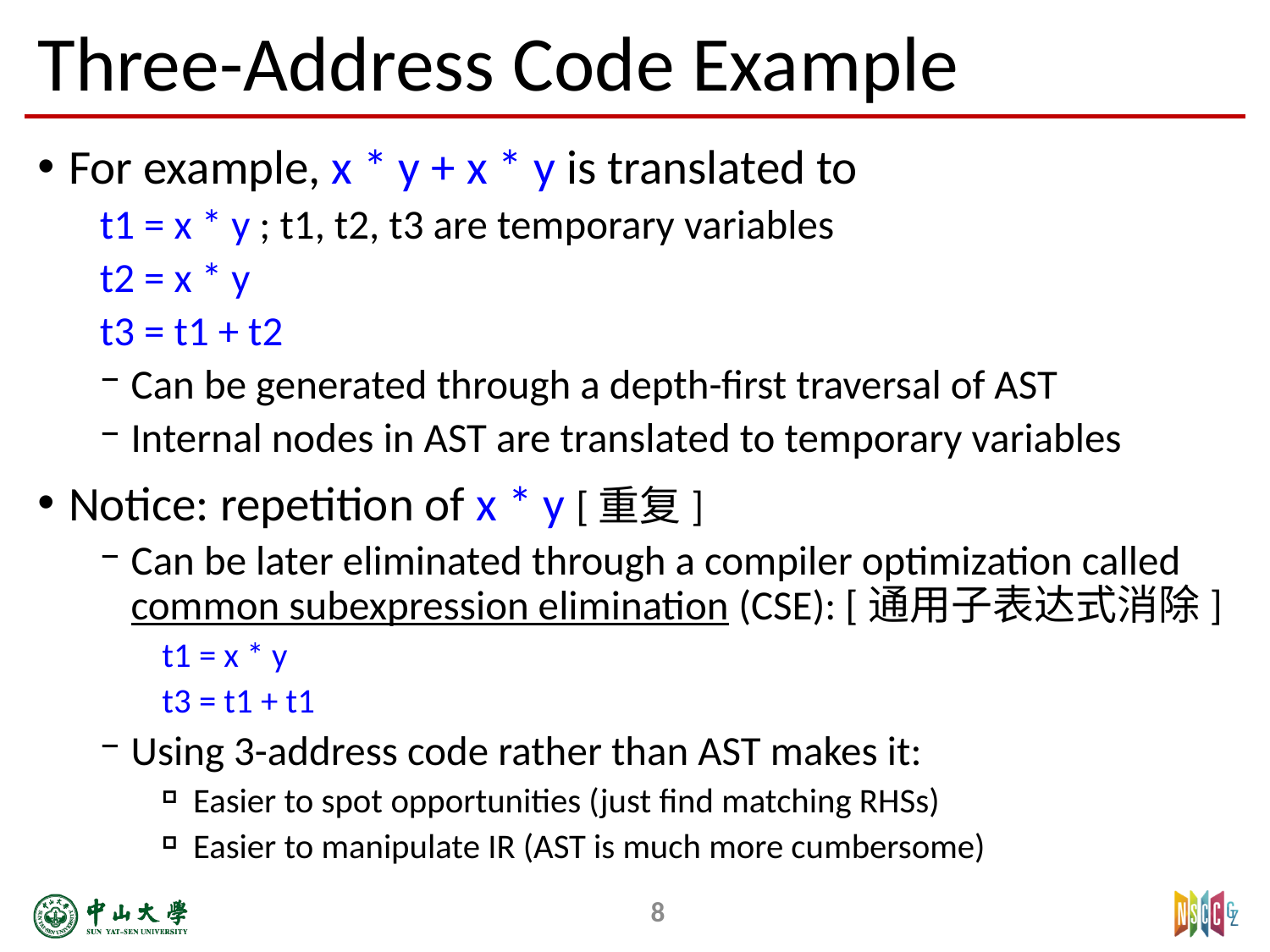

# Three-Address Code Example
For example, x * y + x * y is translated to
	t1 = x * y ; t1, t2, t3 are temporary variables
	t2 = x * y
	t3 = t1 + t2
Can be generated through a depth-first traversal of AST
Internal nodes in AST are translated to temporary variables
Notice: repetition of x * y [重复]
Can be later eliminated through a compiler optimization called common subexpression elimination (CSE): [通用子表达式消除]
t1 = x * y
t3 = t1 + t1
Using 3-address code rather than AST makes it:
Easier to spot opportunities (just find matching RHSs)
Easier to manipulate IR (AST is much more cumbersome)
8